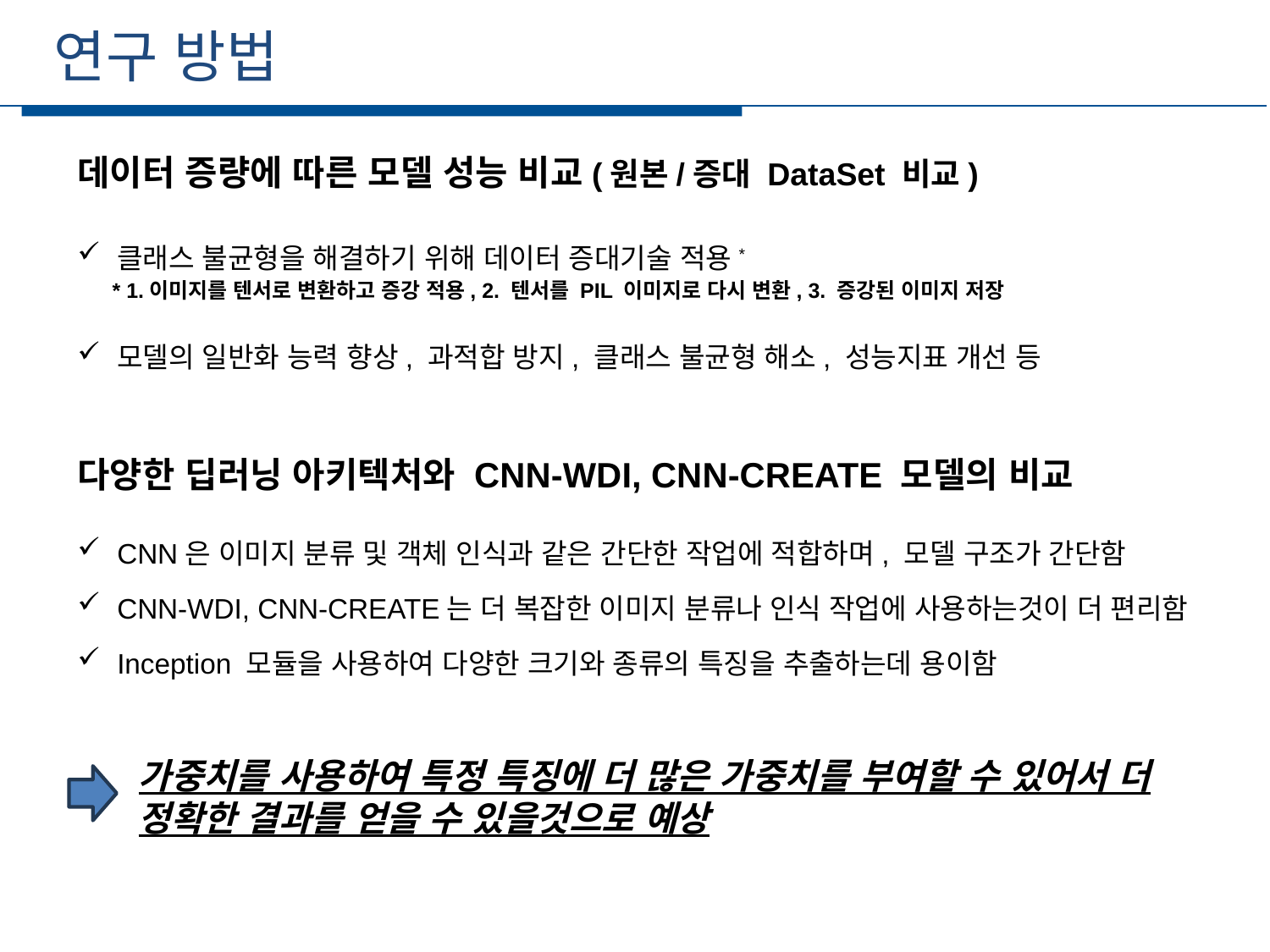

연구 방법
세부일정

데이터 증량에 따른 모델 성능 비교(원본/증대 DataSet 비교)

클래스 불균형을 해결하기 위해 데이터 증대기술 적용*
     * 1.이미지를 텐서로 변환하고 증강 적용, 2. 텐서를 PIL 이미지로 다시 변환, 3. 증강된 이미지 저장

모델의 일반화 능력 향상, 과적합 방지, 클래스 불균형 해소, 성능지표 개선 등

다양한 딥러닝 아키텍처와 CNN-WDI, CNN-CREATE 모델의 비교

CNN은 이미지 분류 및 객체 인식과 같은 간단한 작업에 적합하며, 모델 구조가 간단함

CNN-WDI, CNN-CREATE는 더 복잡한 이미지 분류나 인식 작업에 사용하는것이 더 편리함

Inception 모듈을 사용하여 다양한 크기와 종류의 특징을 추출하는데 용이함
가중치를 사용하여 특정 특징에 더 많은 가중치를 부여할 수 있어서 더 정확한 결과를 얻을 수 있을것으로 예상